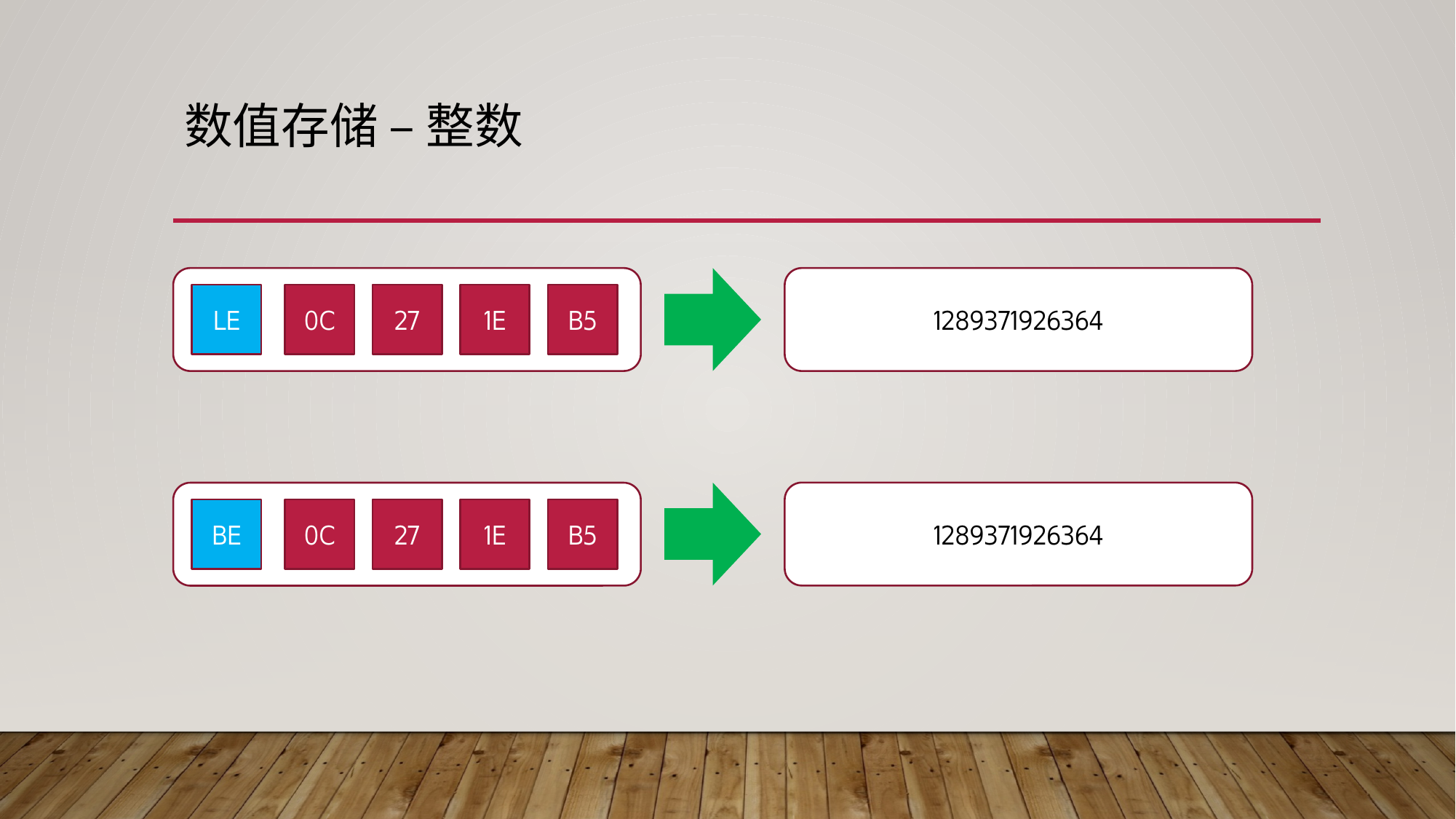

# 数值存储 – 整数

1289371926364
LE
0C
27
1E
B5
1289371926364

0C
27
1E
BE
B5